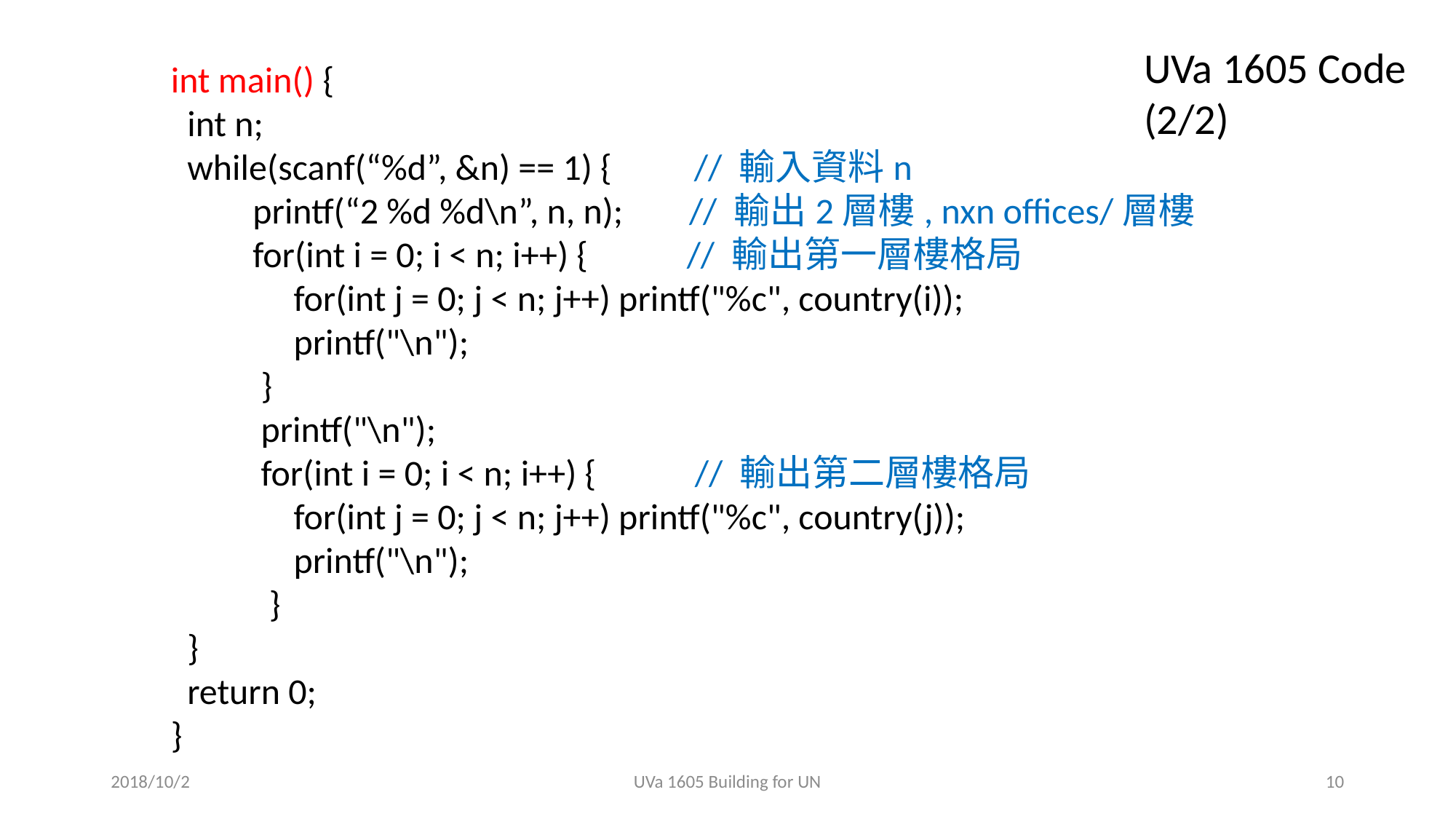

UVa 1605 Code (2/2)
int main() {
  int n;
  while(scanf(“%d”, &n) == 1) {          // 輸入資料n
          printf(“2 %d %d\n”, n, n);        // 輸出2層樓, nxn offices/層樓
          for(int i = 0; i < n; i++) {            // 輸出第一層樓格局
               for(int j = 0; j < n; j++) printf("%c", country(i));
               printf("\n");
           }
           printf("\n");
           for(int i = 0; i < n; i++) {            // 輸出第二層樓格局
               for(int j = 0; j < n; j++) printf("%c", country(j));
               printf("\n");
            }
  }
  return 0;
}
2018/10/2
UVa 1605 Building for UN
10